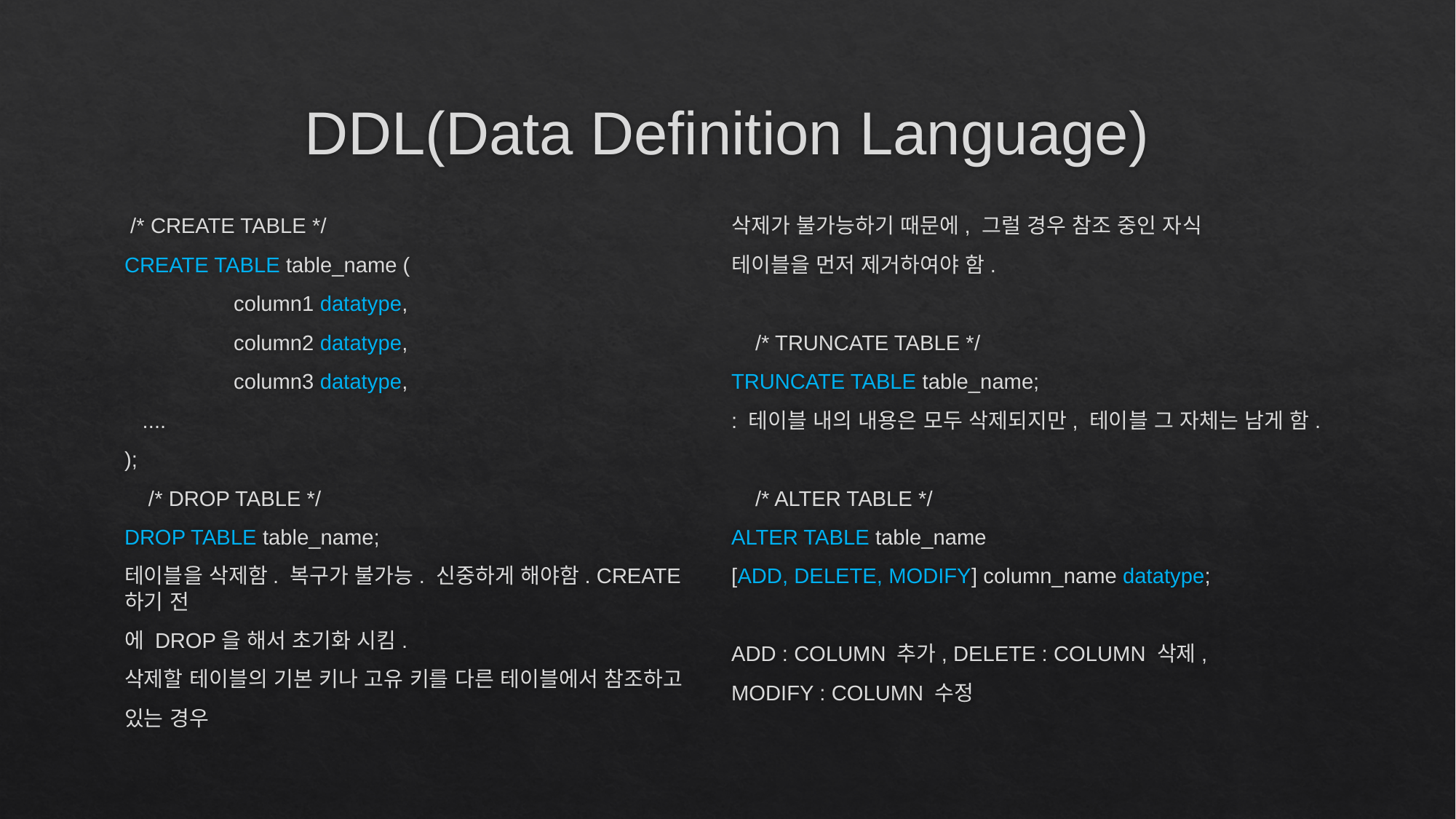

# DDL(Data Definition Language)
 /* CREATE TABLE */
CREATE TABLE table_name (
   	column1 datatype,
  	column2 datatype,
   	column3 datatype,
   ....
);
    /* DROP TABLE */
DROP TABLE table_name;
테이블을 삭제함. 복구가 불가능. 신중하게 해야함. CREATE 하기 전
에 DROP을 해서 초기화 시킴.
삭제할 테이블의 기본 키나 고유 키를 다른 테이블에서 참조하고
있는 경우
삭제가 불가능하기 때문에, 그럴 경우 참조 중인 자식
테이블을 먼저 제거하여야 함.

    /* TRUNCATE TABLE */
TRUNCATE TABLE table_name;
: 테이블 내의 내용은 모두 삭제되지만, 테이블 그 자체는 남게 함.

    /* ALTER TABLE */
ALTER TABLE table_name
[ADD, DELETE, MODIFY] column_name datatype;

ADD : COLUMN 추가, DELETE : COLUMN 삭제,
MODIFY : COLUMN 수정